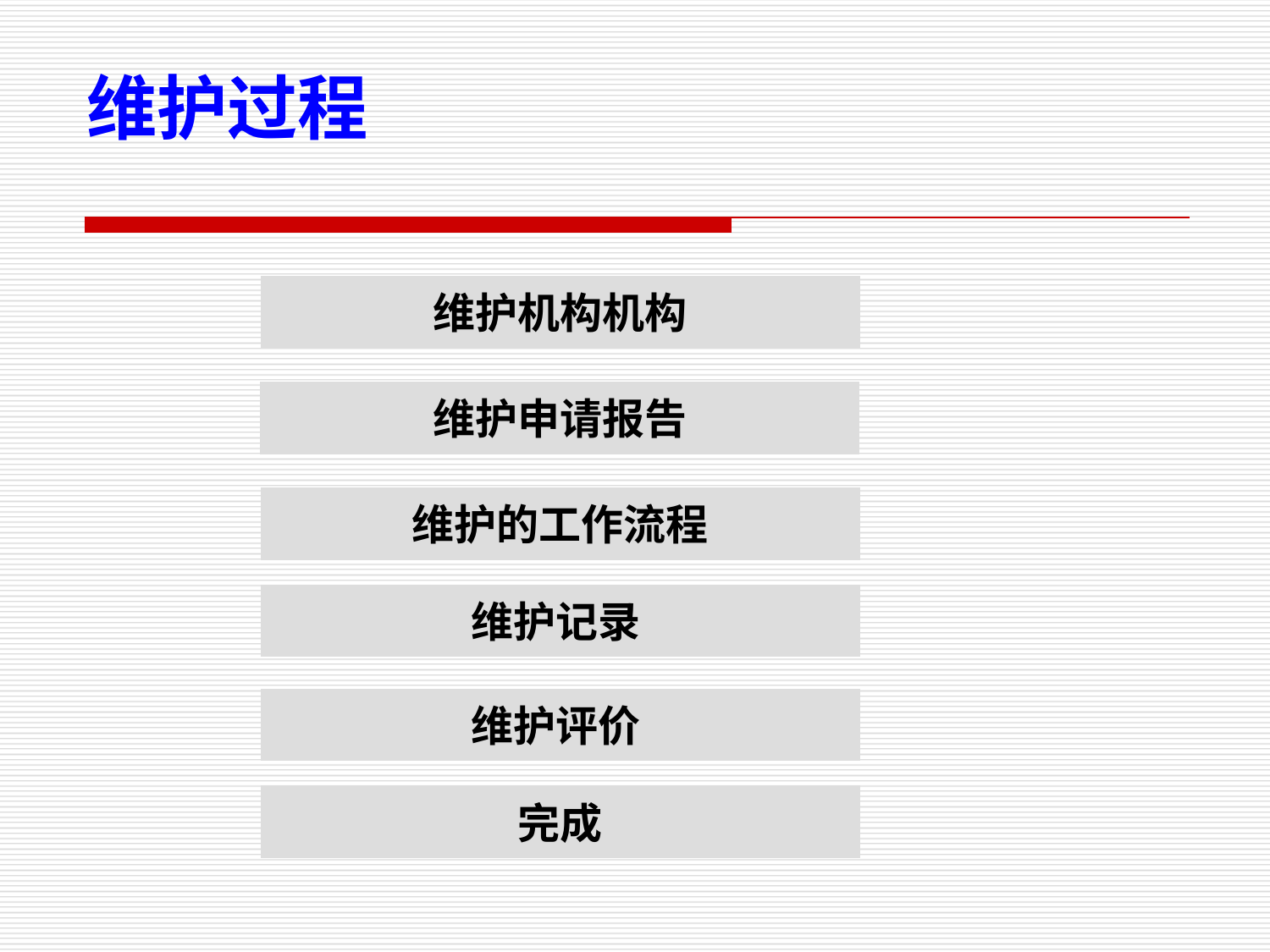

维护过程
维护机构机构
维护申请报告
维护的工作流程
维护记录
维护评价
完成